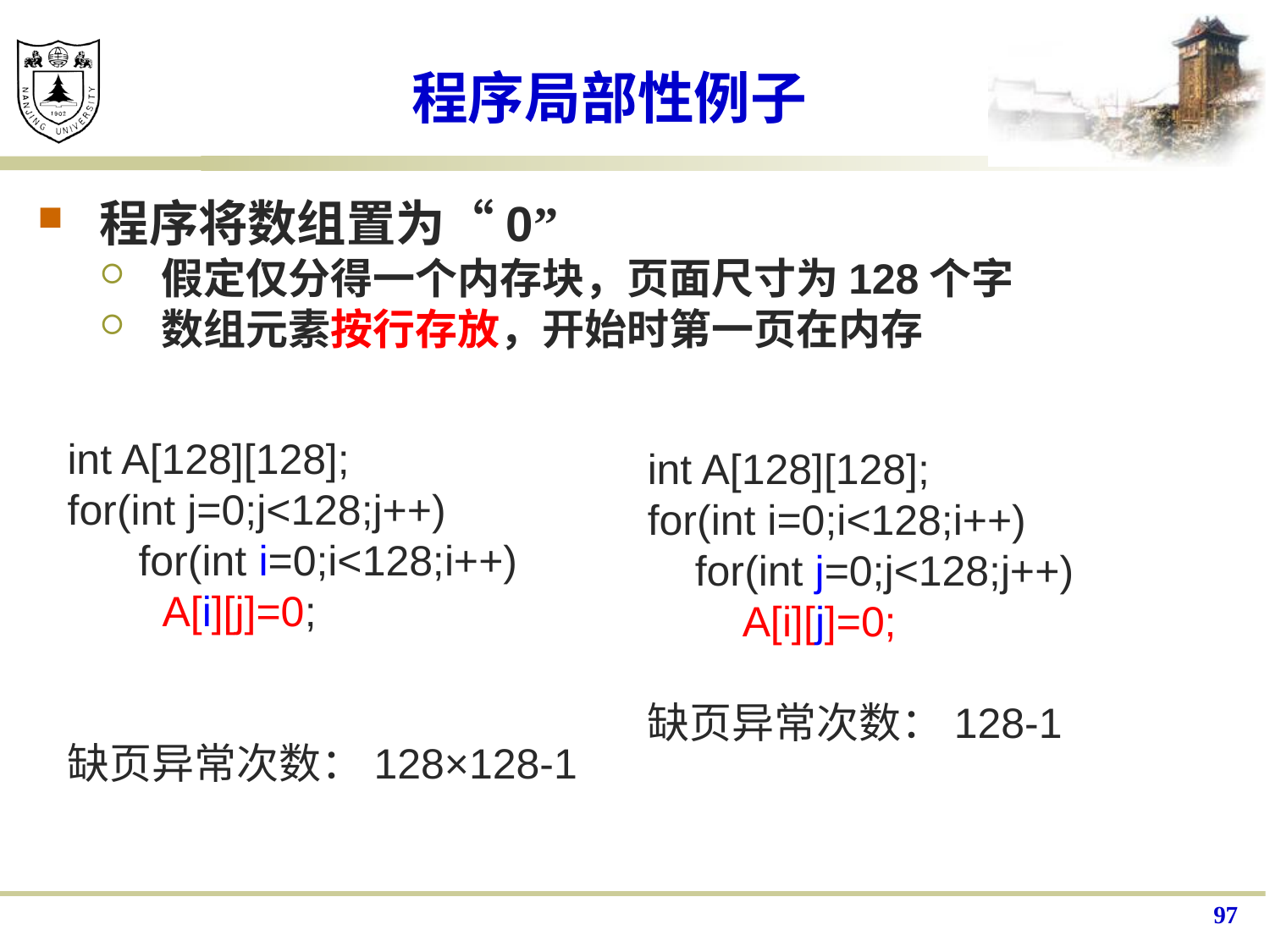

# 程序局部性例子
程序将数组置为“0”
假定仅分得一个内存块，页面尺寸为128个字
数组元素按行存放，开始时第一页在内存
int A[128][128];
for(int j=0;j<128;j++)
      for(int i=0;i<128;i++)
        A[i][j]=0;

缺页异常次数：128×128-1
int A[128][128];
for(int i=0;i<128;i++)
    for(int j=0;j<128;j++)
        A[i][j]=0;

缺页异常次数：128-1
97